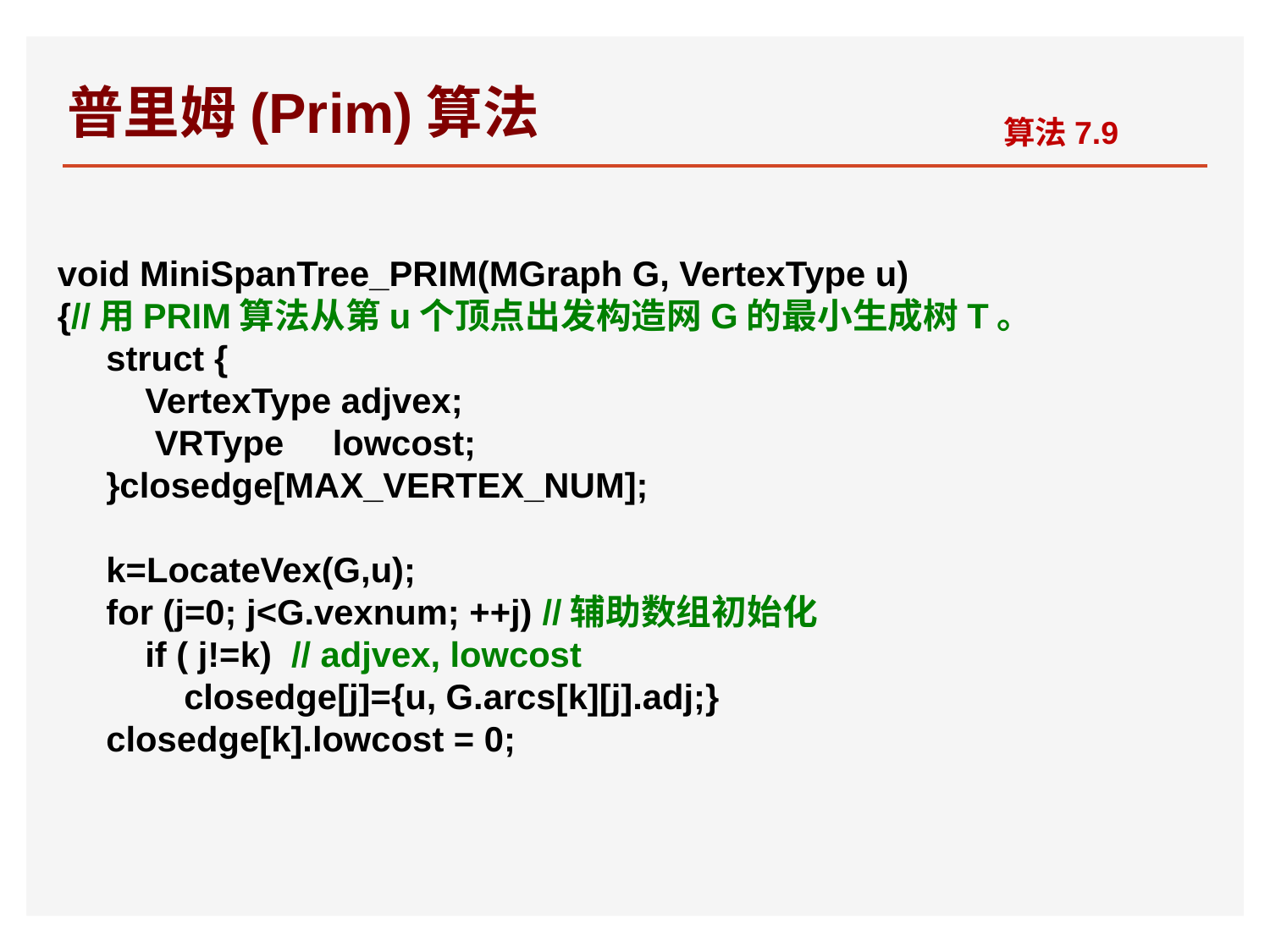

# 普里姆(Prim)算法
算法7.9
void MiniSpanTree_PRIM(MGraph G, VertexType u)
{//用PRIM算法从第u个顶点出发构造网G的最小生成树T。
     struct {
         VertexType adjvex;
          VRType     lowcost;
     }closedge[MAX_VERTEX_NUM];

     k=LocateVex(G,u);
     for (j=0; j<G.vexnum; ++j) //辅助数组初始化
         if ( j!=k)  // adjvex, lowcost
             closedge[j]={u, G.arcs[k][j].adj;}
     closedge[k].lowcost = 0;